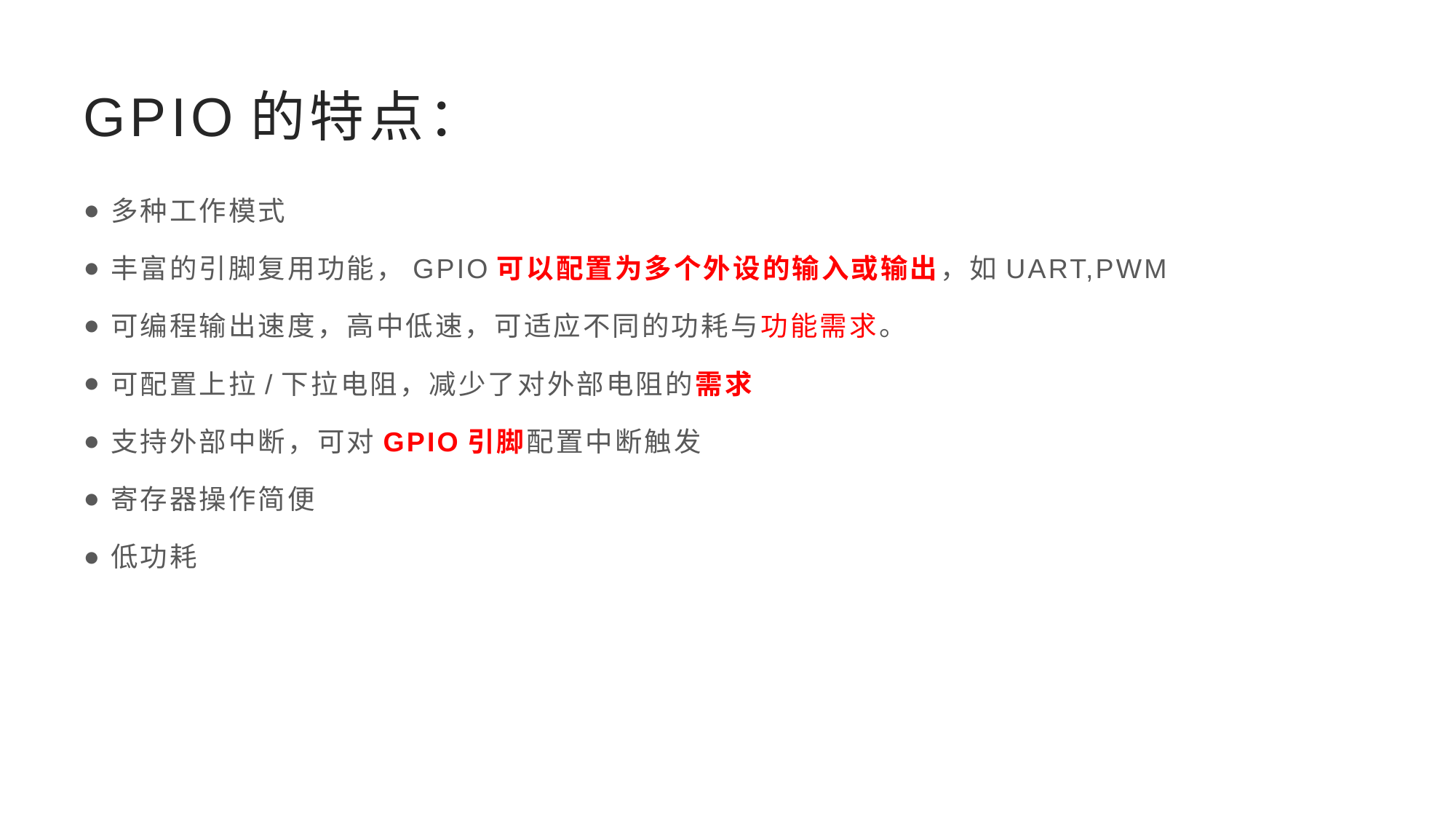

# GPIO的特点：
多种工作模式
丰富的引脚复用功能，GPIO可以配置为多个外设的输入或输出，如UART,PWM
可编程输出速度，高中低速，可适应不同的功耗与功能需求。
可配置上拉/下拉电阻，减少了对外部电阻的需求
支持外部中断，可对GPIO引脚配置中断触发
寄存器操作简便
低功耗